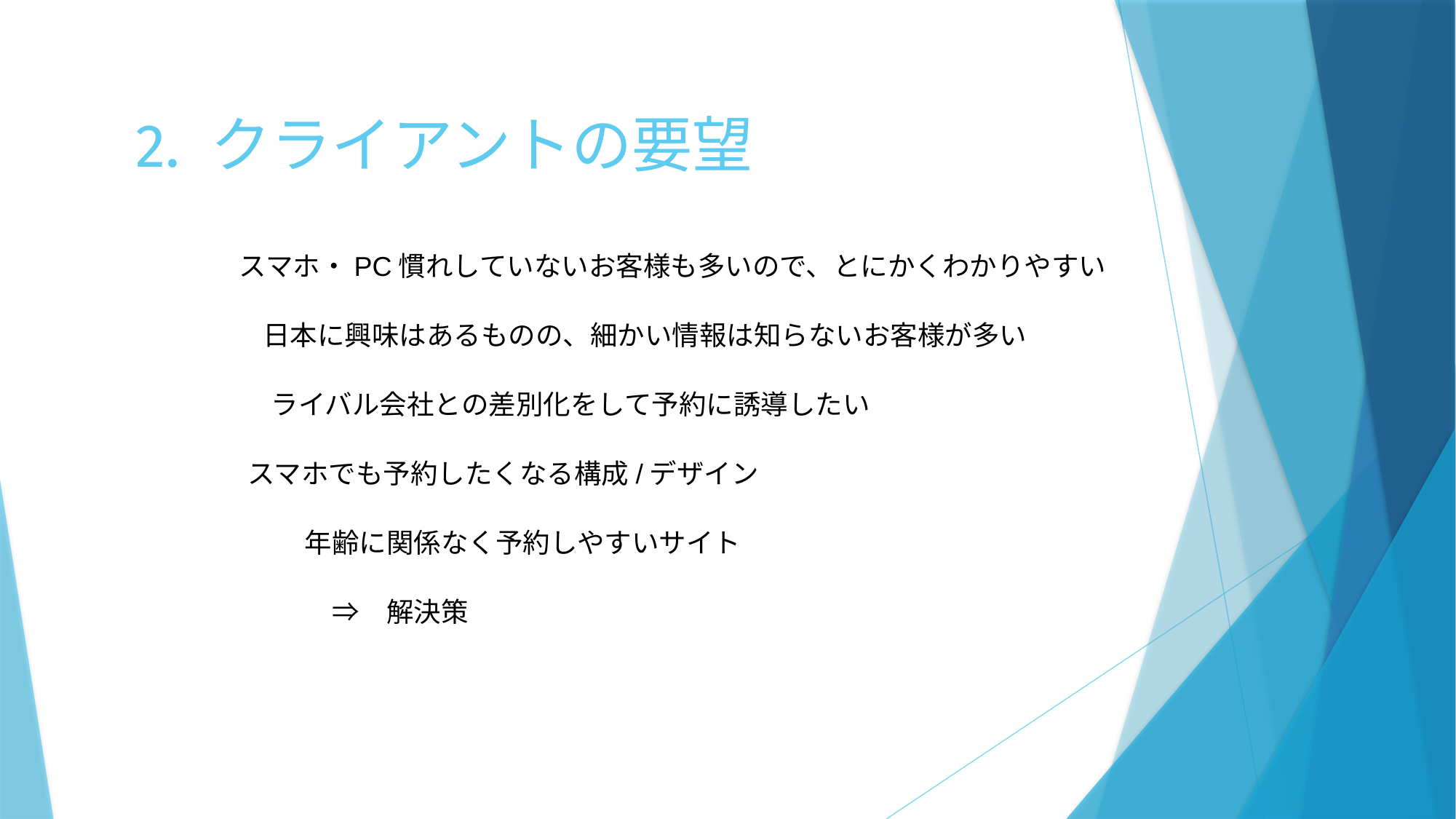

# 2. クライアントの要望
       スマホ・PC慣れしていないお客様も多いので、とにかくわかりやすい
  　　日本に興味はあるものの、細かい情報は知らないお客様が多い
　　　ライバル会社との差別化をして予約に誘導したい
   スマホでも予約したくなる構成/デザイン
　　　年齢に関係なく予約しやすいサイト
　　　　⇒　解決策